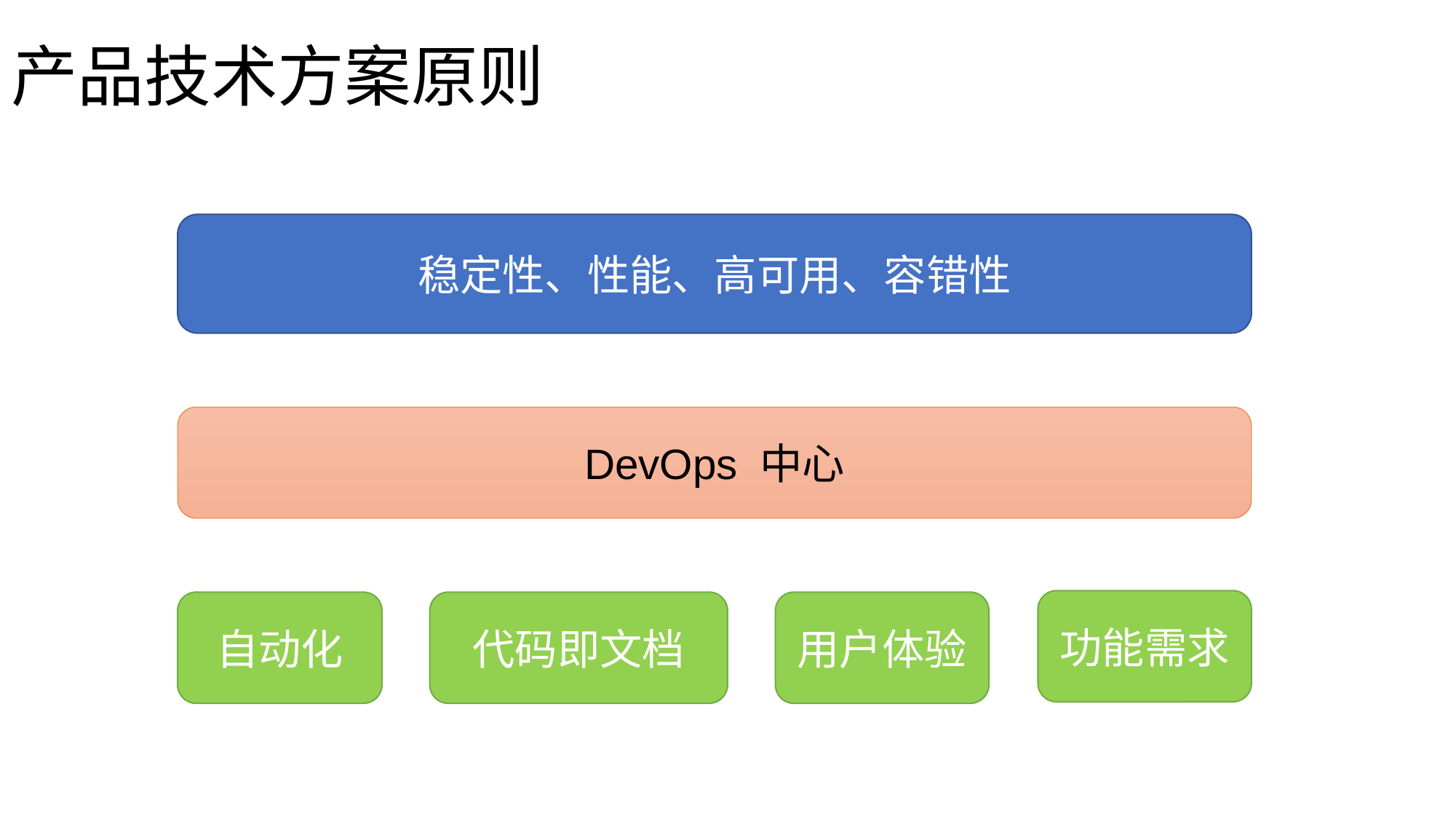

# 产品技术方案原则
稳定性、性能、高可用、容错性
DevOps 中心
功能需求
自动化
代码即文档
用户体验